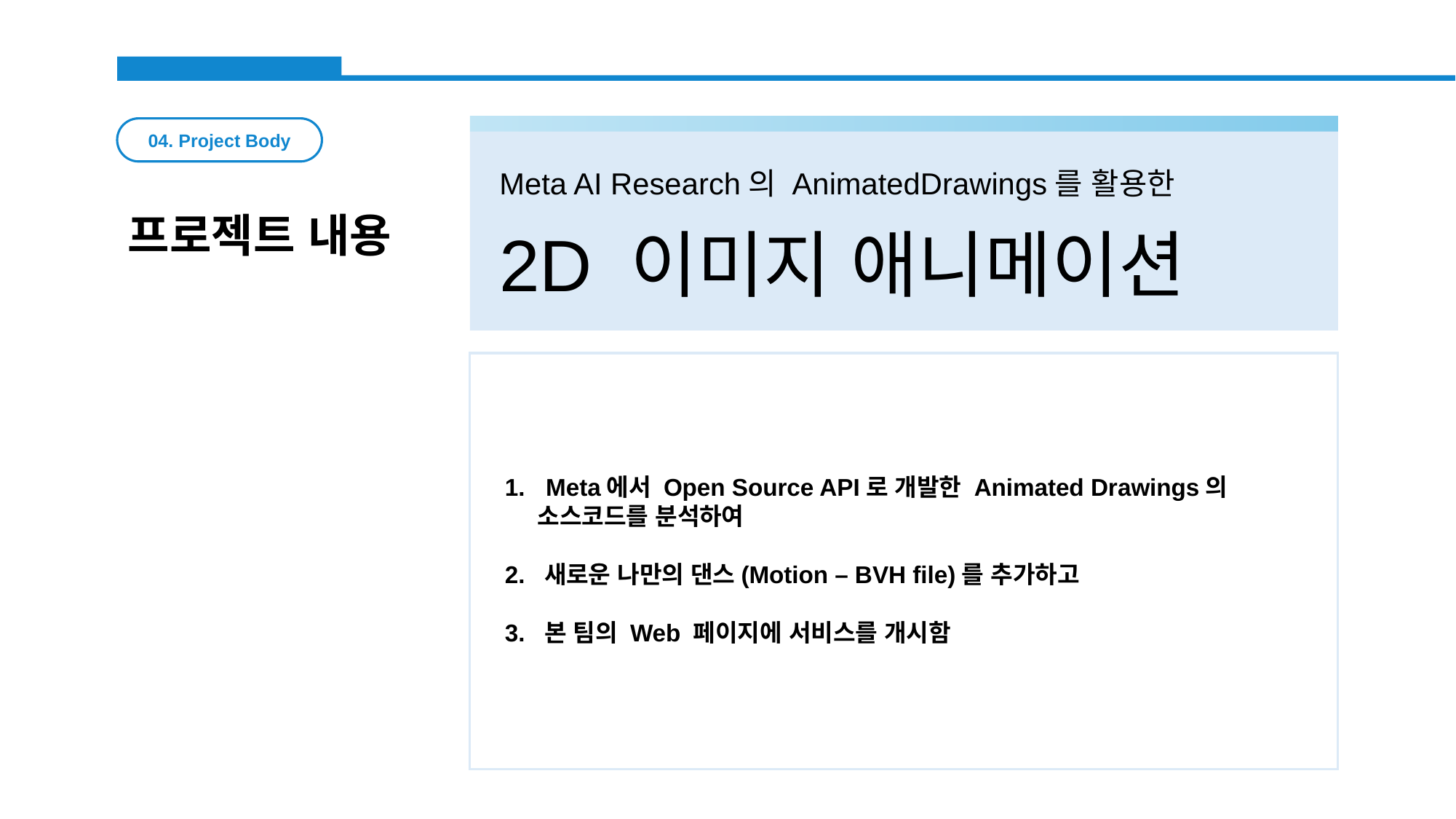

04. Project Body
Meta AI Research의 AnimatedDrawings를 활용한

2D 이미지 애니메이션
프로젝트 내용

Meta에서 Open Source API로 개발한 Animated Drawings의
    소스코드를 분석하여

2.  새로운 나만의 댄스(Motion – BVH file)를 추가하고

3.  본 팀의 Web 페이지에 서비스를 개시함